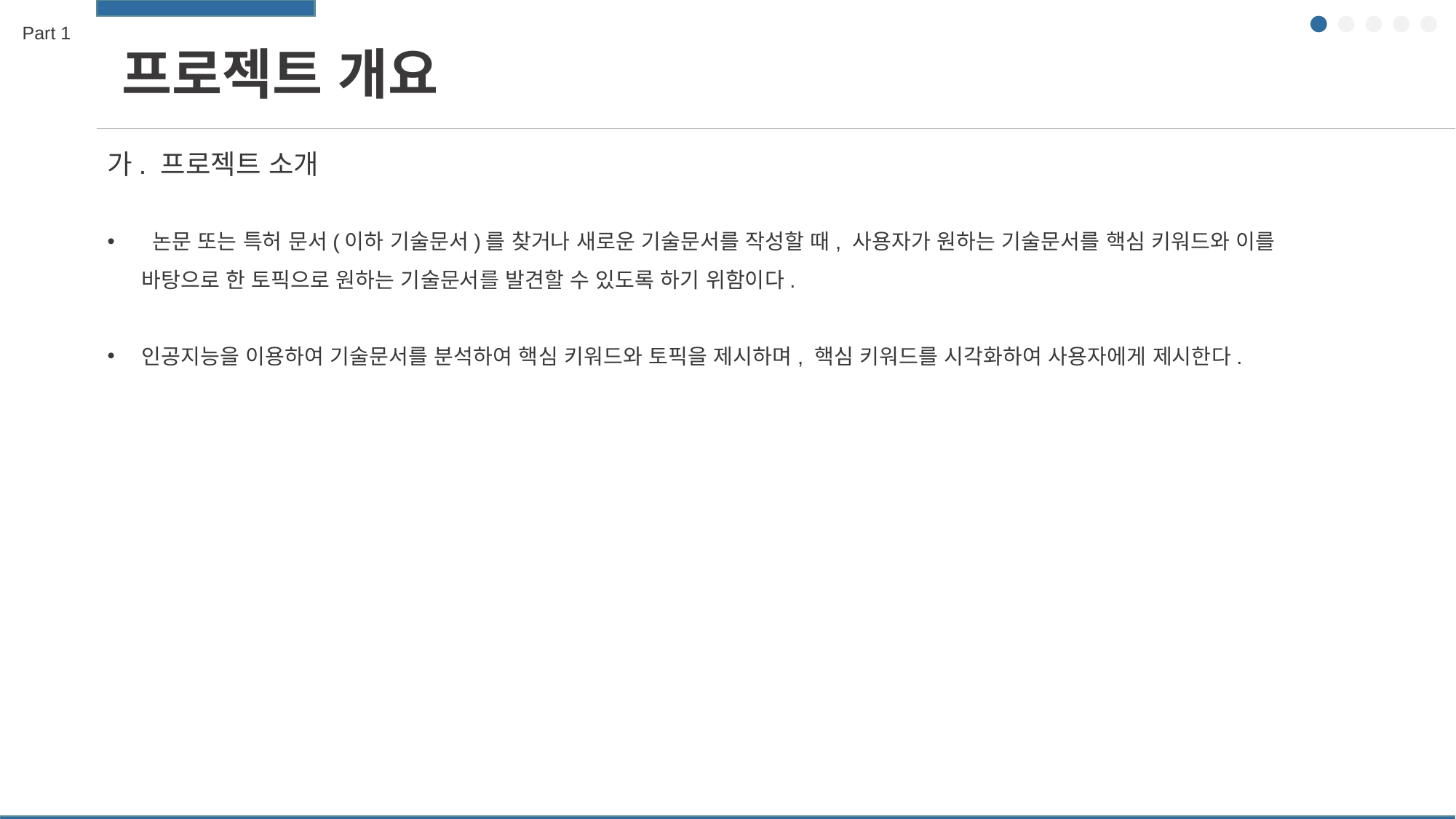

Part 1

프로젝트 개요
가. 프로젝트 소개
 논문 또는 특허 문서(이하 기술문서)를 찾거나 새로운 기술문서를 작성할 때, 사용자가 원하는 기술문서를 핵심 키워드와 이를 바탕으로 한 토픽으로 원하는 기술문서를 발견할 수 있도록 하기 위함이다.

인공지능을 이용하여 기술문서를 분석하여 핵심 키워드와 토픽을 제시하며, 핵심 키워드를 시각화하여 사용자에게 제시한다.